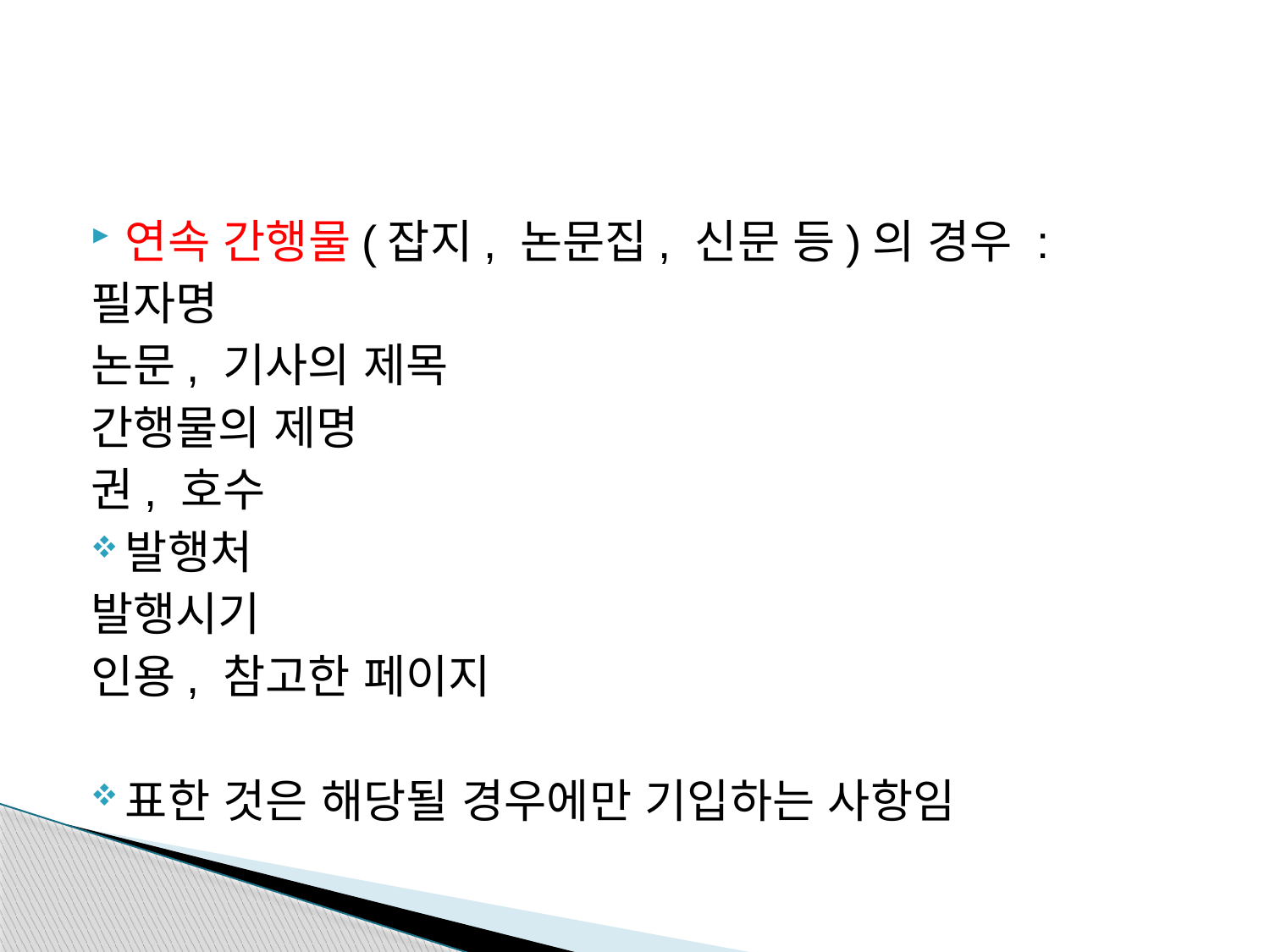

#
연속 간행물(잡지, 논문집, 신문 등)의 경우 :
필자명
논문, 기사의 제목
간행물의 제명
권, 호수
발행처
발행시기
인용, 참고한 페이지

표한 것은 해당될 경우에만 기입하는 사항임